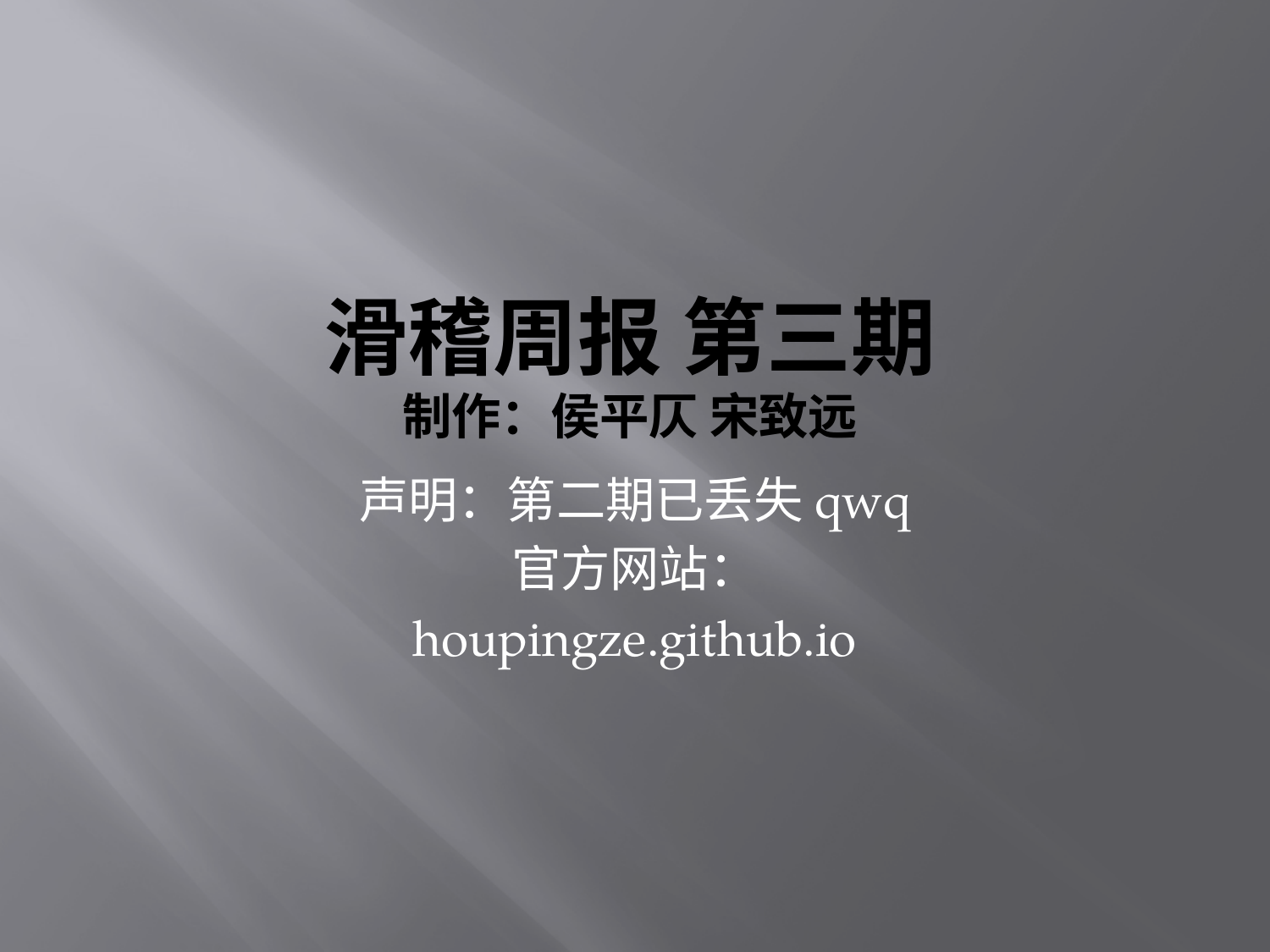

# 滑稽周报 第三期 制作：侯平仄 宋致远
声明：第二期已丢失qwq
官方网站：
houpingze.github.io